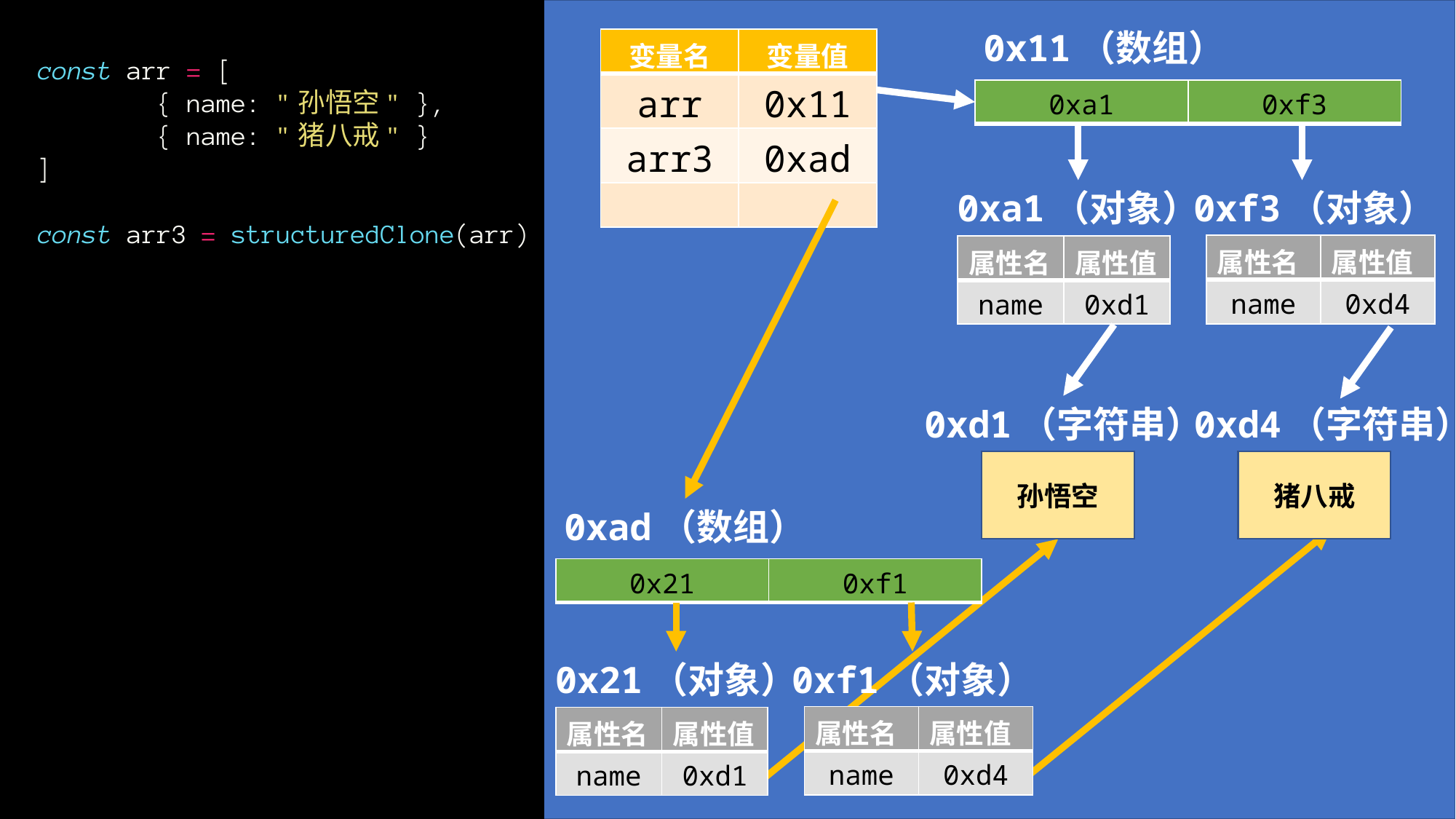

0x11（数组）
| 变量名 | 变量值 |
| --- | --- |
| arr | 0x11 |
| arr3 | 0xad |
|  |  |
const arr = [
        { name: "孙悟空" },
        { name: "猪八戒" }
]

const arr3 = structuredClone(arr)
| 0xa1 | 0xf3 |
| --- | --- |
0xa1（对象）
0xf3（对象）
| 属性名 | 属性值 |
| --- | --- |
| name | 0xd4 |
| 属性名 | 属性值 |
| --- | --- |
| name | 0xd1 |
0xd1（字符串）
0xd4（字符串）
孙悟空
猪八戒
0xad（数组）
| 0x21 | 0xf1 |
| --- | --- |
0x21（对象）
0xf1（对象）
| 属性名 | 属性值 |
| --- | --- |
| name | 0xd4 |
| 属性名 | 属性值 |
| --- | --- |
| name | 0xd1 |